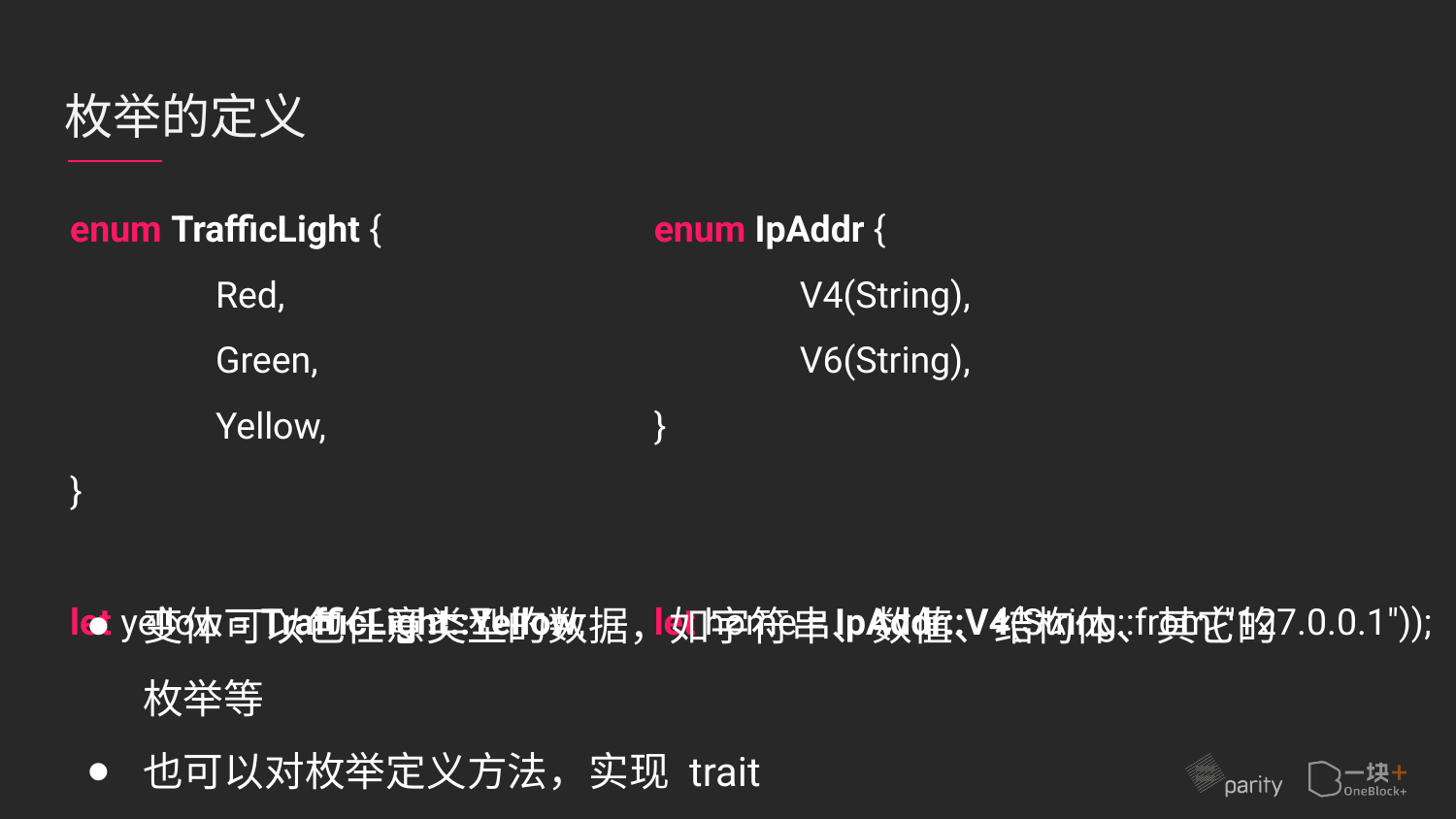

# 枚举的定义
enum TrafficLight {
	Red,
	Green,
	Yellow,
}

let yellow = TrafficLight::Yellow;
enum IpAddr {
  	V4(String),
  	V6(String),
}

let home = IpAddr::V4(String::from("127.0.0.1"));

变体可以包任意类型的数据，如字符串、数值、结构体、其它的枚举等
也可以对枚举定义方法，实现 trait